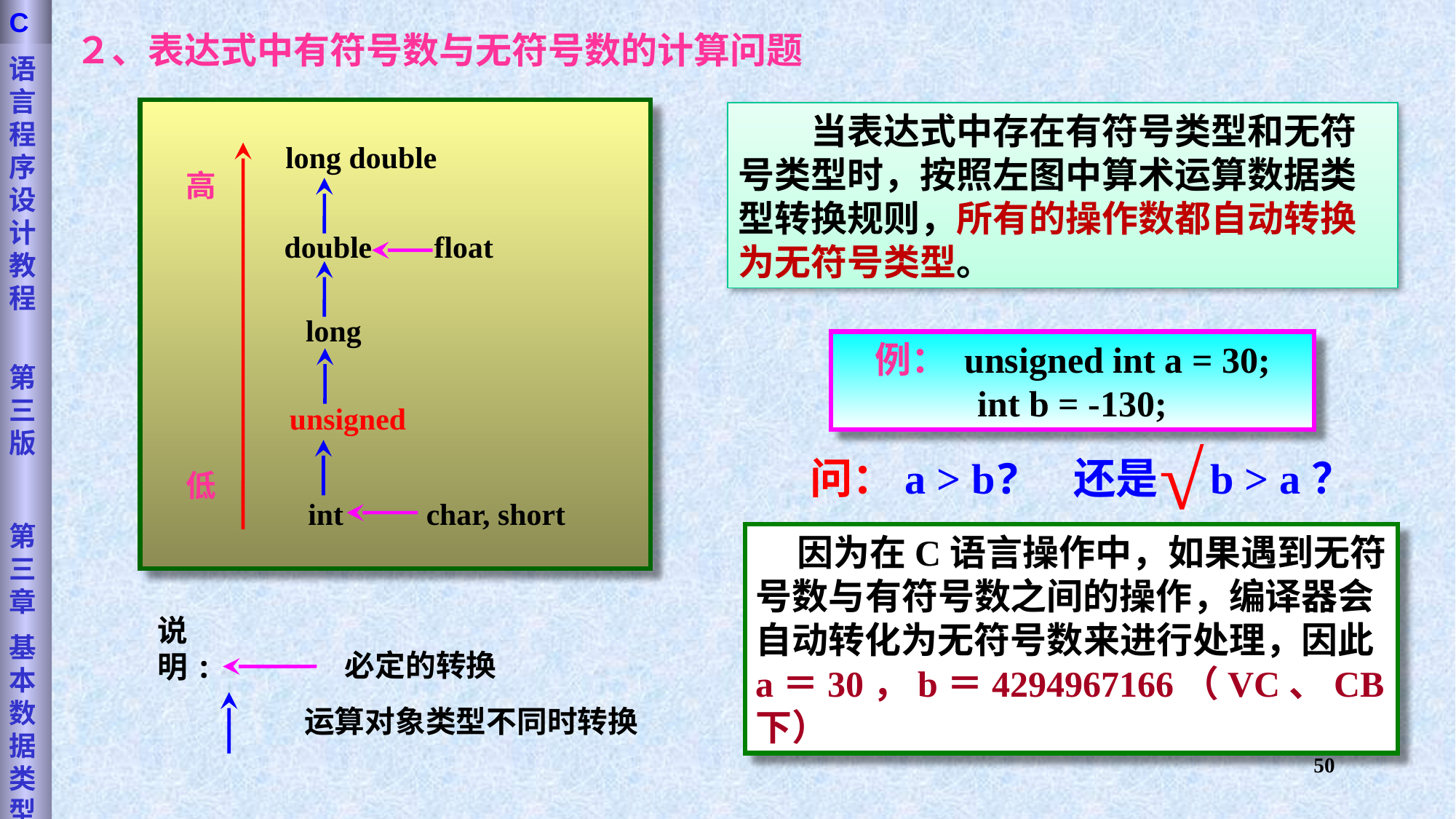

语言程序设计教程
第三版

第三章
基本数据类型
C
２、表达式中有符号数与无符号数的计算问题

long double

double
float

long

unsigned

int
char, short

高
低
　　当表达式中存在有符号类型和无符号类型时，按照左图中算术运算数据类型转换规则，所有的操作数都自动转换为无符号类型。
例： unsigned int a = 30;
int b = -130;
√
问：a > b?　还是　b > a？
    因为在C语言操作中，如果遇到无符号数与有符号数之间的操作，编译器会自动转化为无符号数来进行处理，因此a＝30，b＝4294967166（VC、CB下）
说明:
必定的转换

运算对象类型不同时转换
50